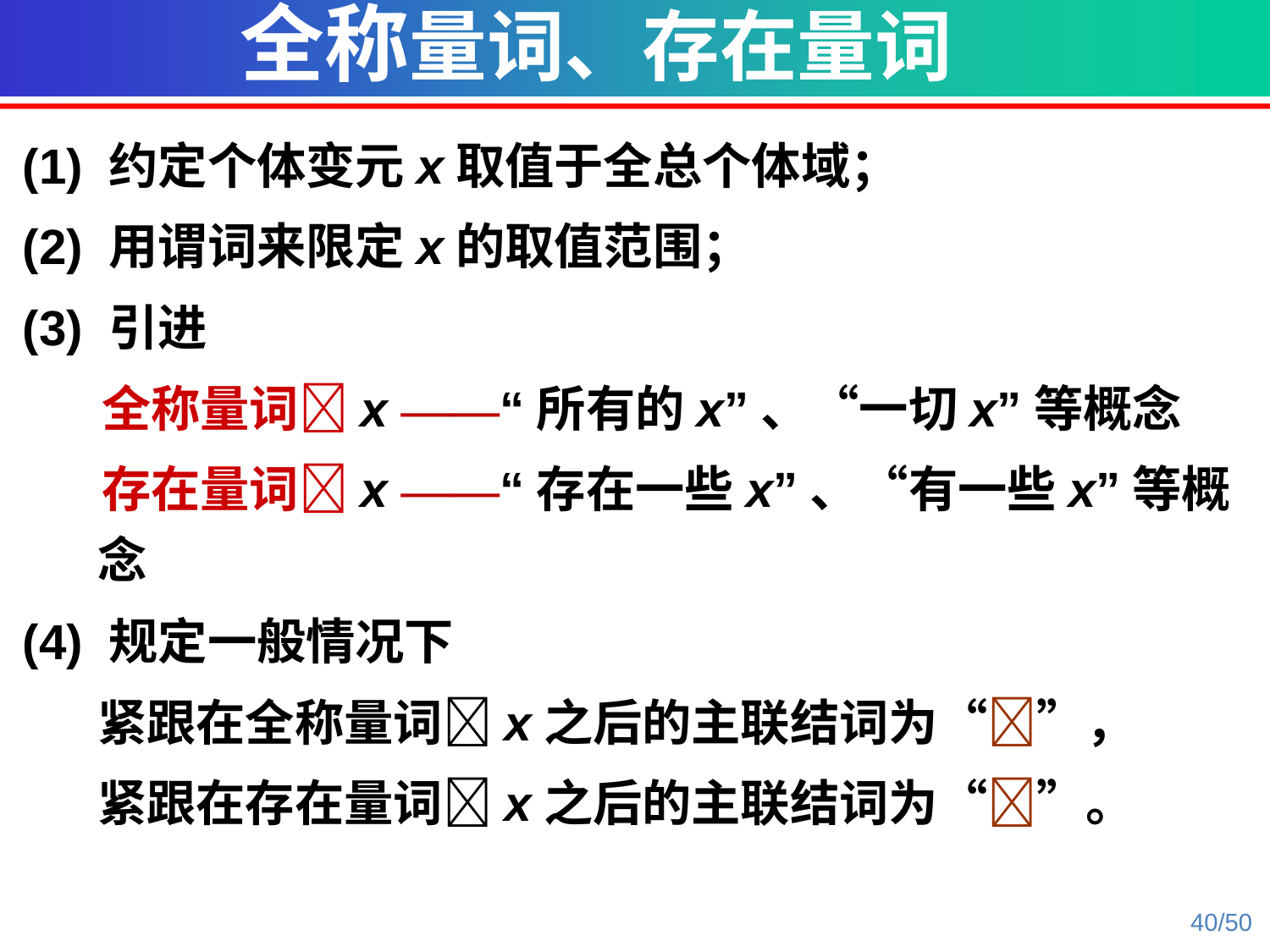

全称量词、存在量词
(1) 约定个体变元x取值于全总个体域；
(2) 用谓词来限定x的取值范围；
(3) 引进
      全称量词∀x ——“所有的x”、“一切x”等概念
      存在量词∃x ——“存在一些x”、“有一些x”等概念
(4) 规定一般情况下
	紧跟在全称量词∀x之后的主联结词为“→”，
	紧跟在存在量词∃x之后的主联结词为“∧”。
40/50